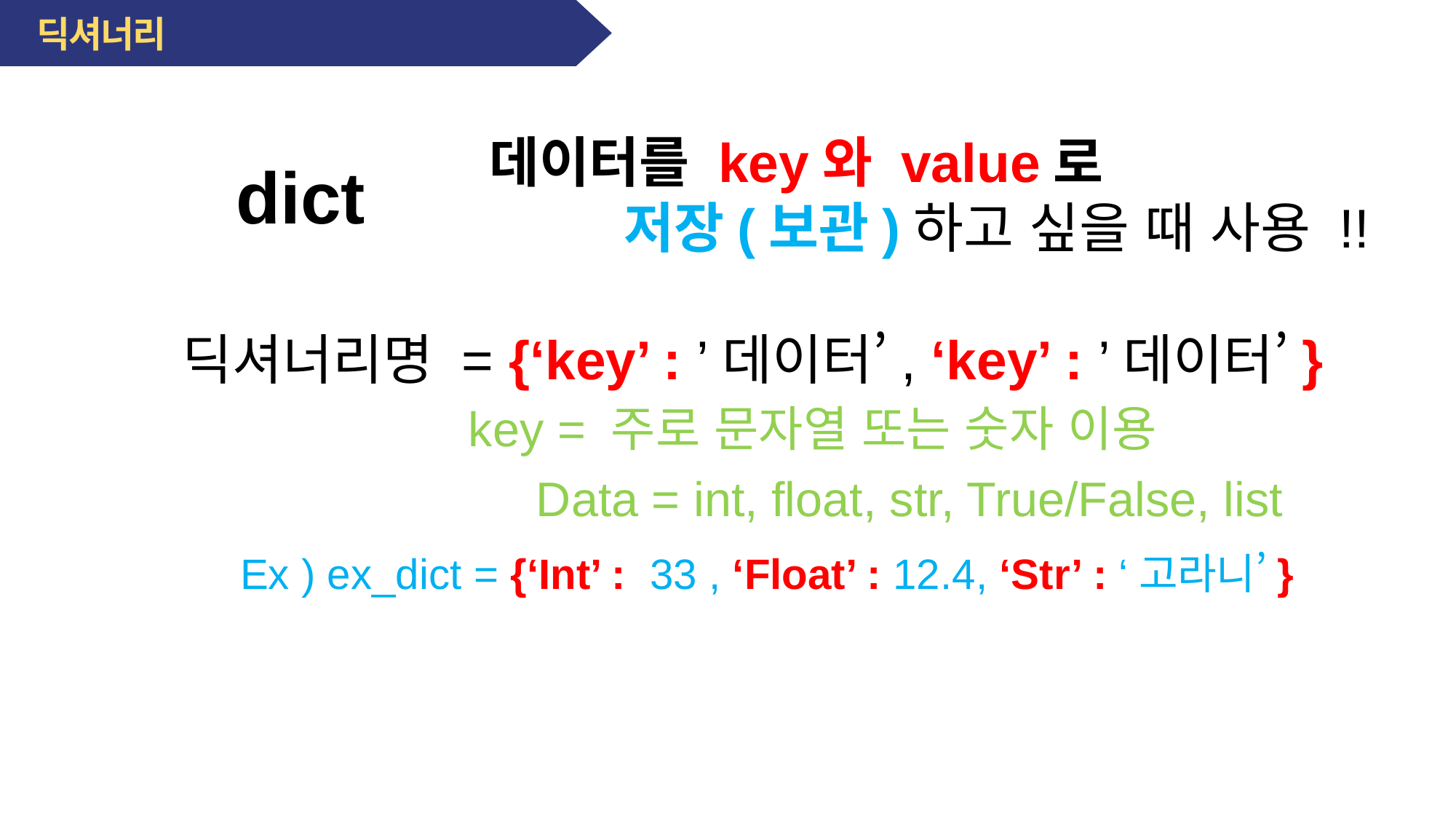

딕셔너리
데이터를 key와 value로
        저장(보관)하고 싶을 때 사용 !!
dict
딕셔너리명 = {‘key’ : ’데이터’, ‘key’ : ’데이터’}
key = 주로 문자열 또는 숫자 이용
Data = int, float, str, True/False, list
Ex ) ex_dict = {‘Int’ :  33 , ‘Float’ : 12.4, ‘Str’ : ‘고라니’}